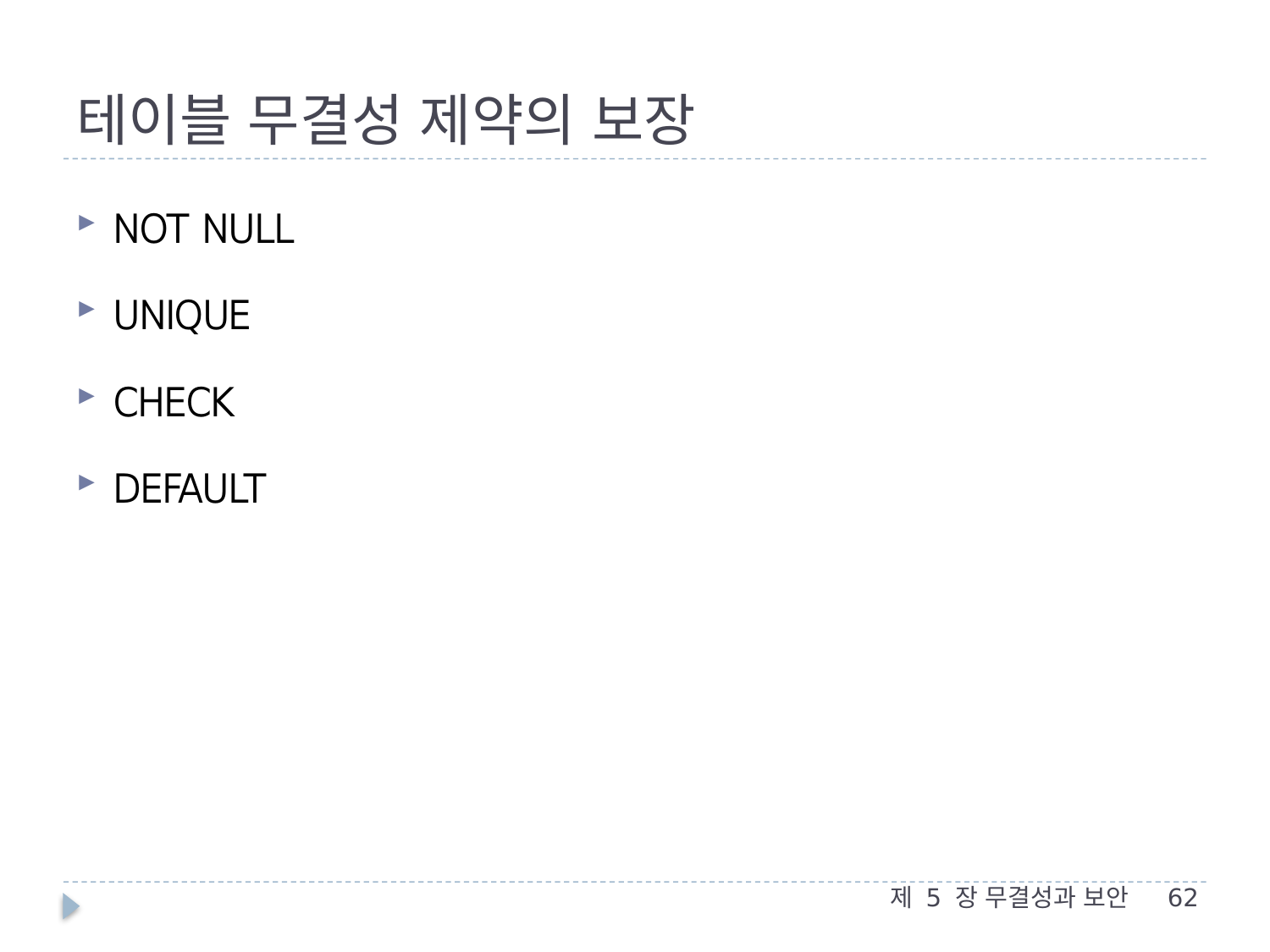

# 테이블 무결성 제약의 보장
NOT NULL
UNIQUE
CHECK
DEFAULT
제 5 장 무결성과 보안
62